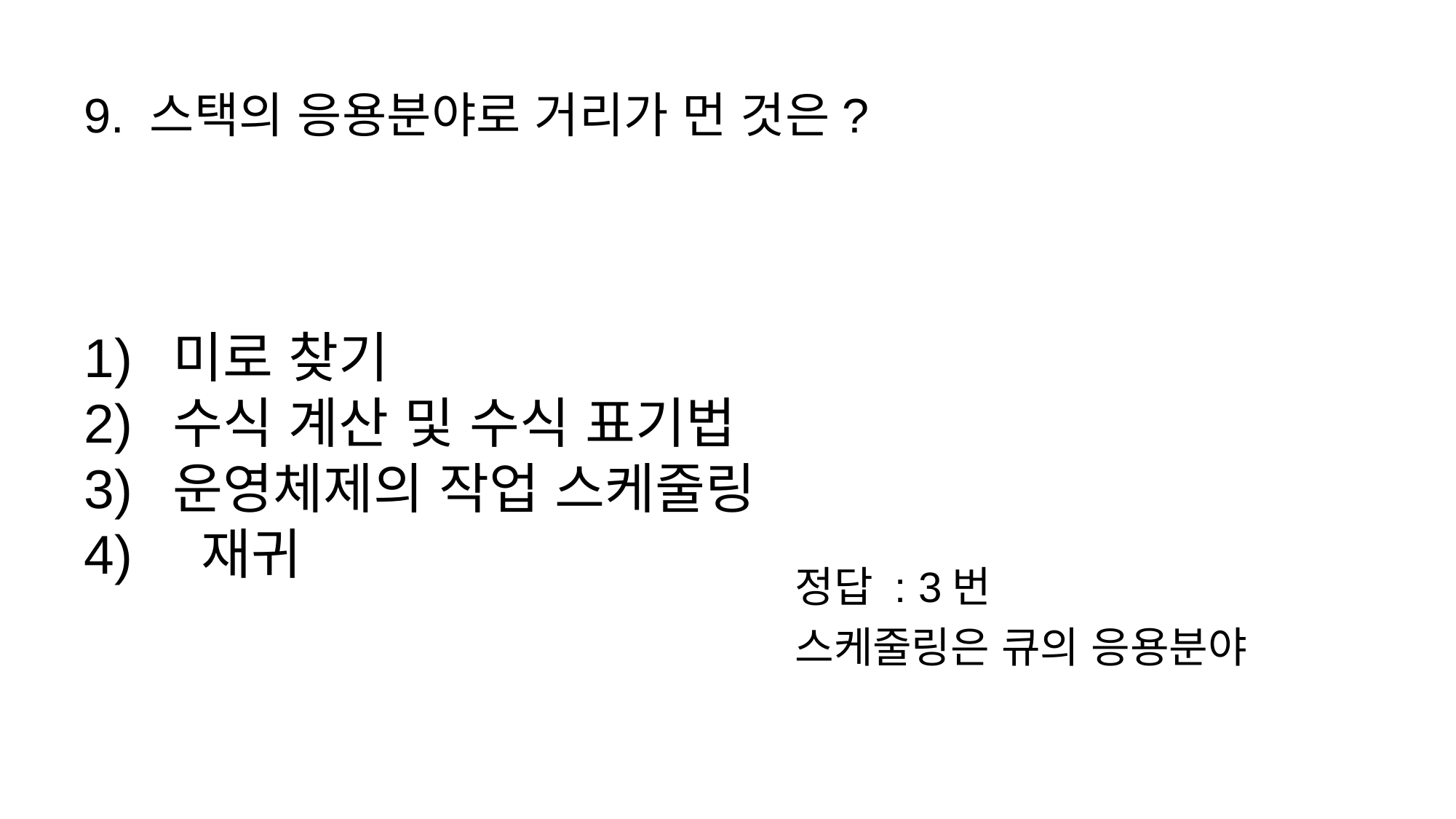

9. 스택의 응용분야로 거리가 먼 것은?
미로 찾기
수식 계산 및 수식 표기법
운영체제의 작업 스케줄링
 재귀
정답 : 3번
스케줄링은 큐의 응용분야